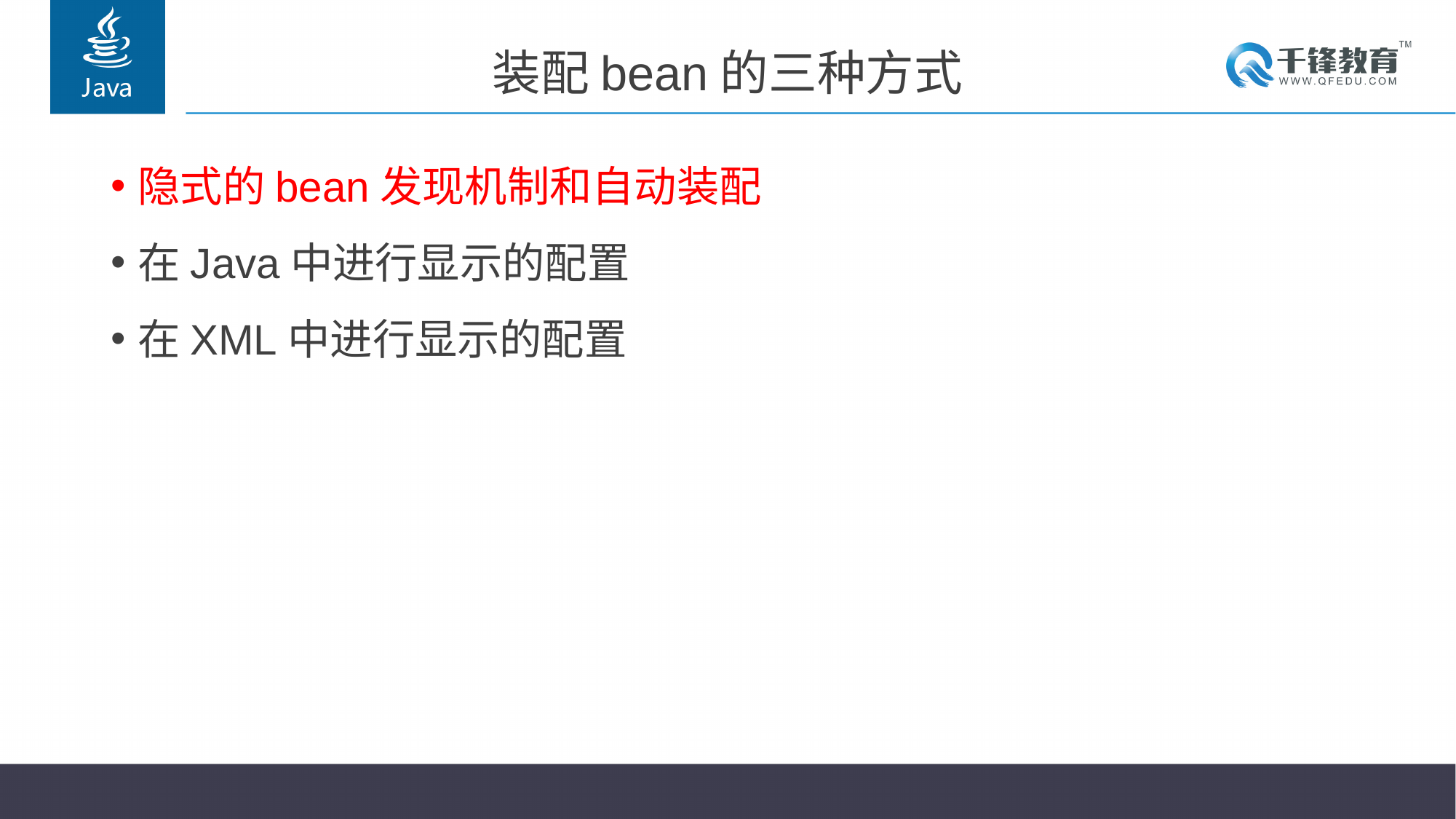

# 装配bean的三种方式
隐式的bean发现机制和自动装配
在Java中进行显示的配置
在XML中进行显示的配置